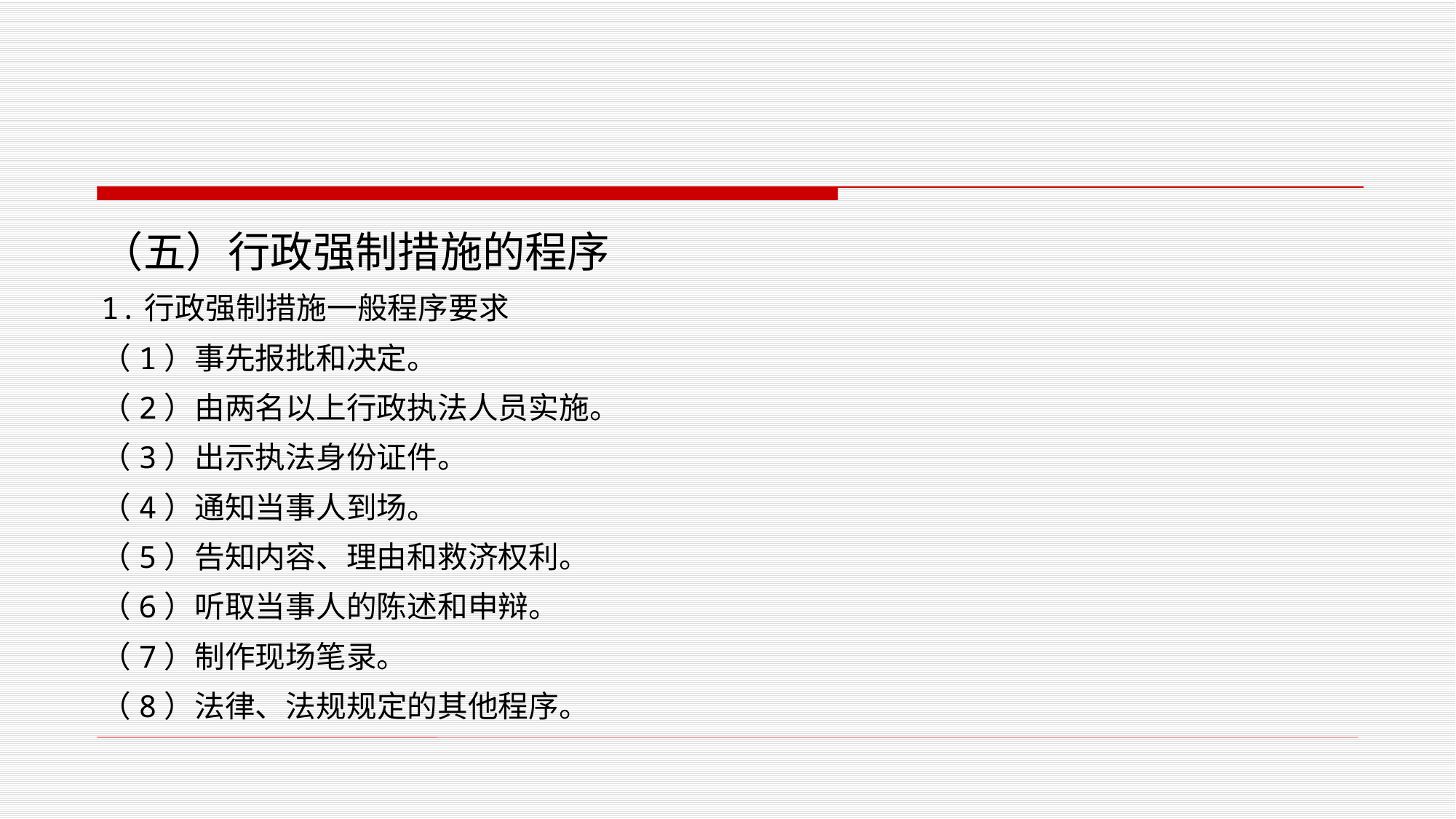

#
（五）行政强制措施的程序
1.行政强制措施一般程序要求
（1）事先报批和决定。
（2）由两名以上行政执法人员实施。
（3）出示执法身份证件。
（4）通知当事人到场。
（5）告知内容、理由和救济权利。
（6）听取当事人的陈述和申辩。
（7）制作现场笔录。
（8）法律、法规规定的其他程序。